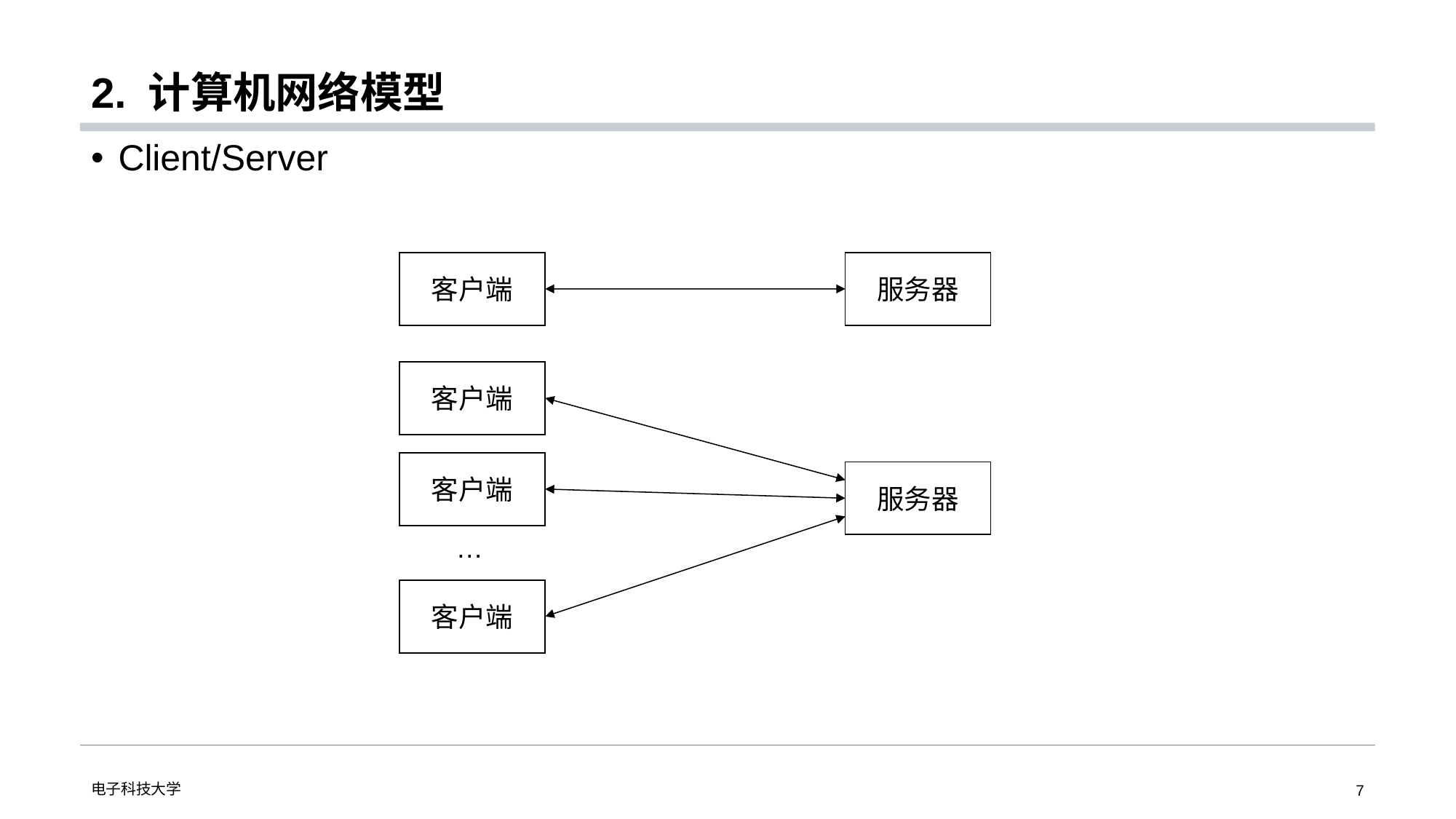

# 2. 计算机网络模型
Client/Server

客户端
服务器

客户端

客户端
服务器

…
客户端
电子科技大学
7